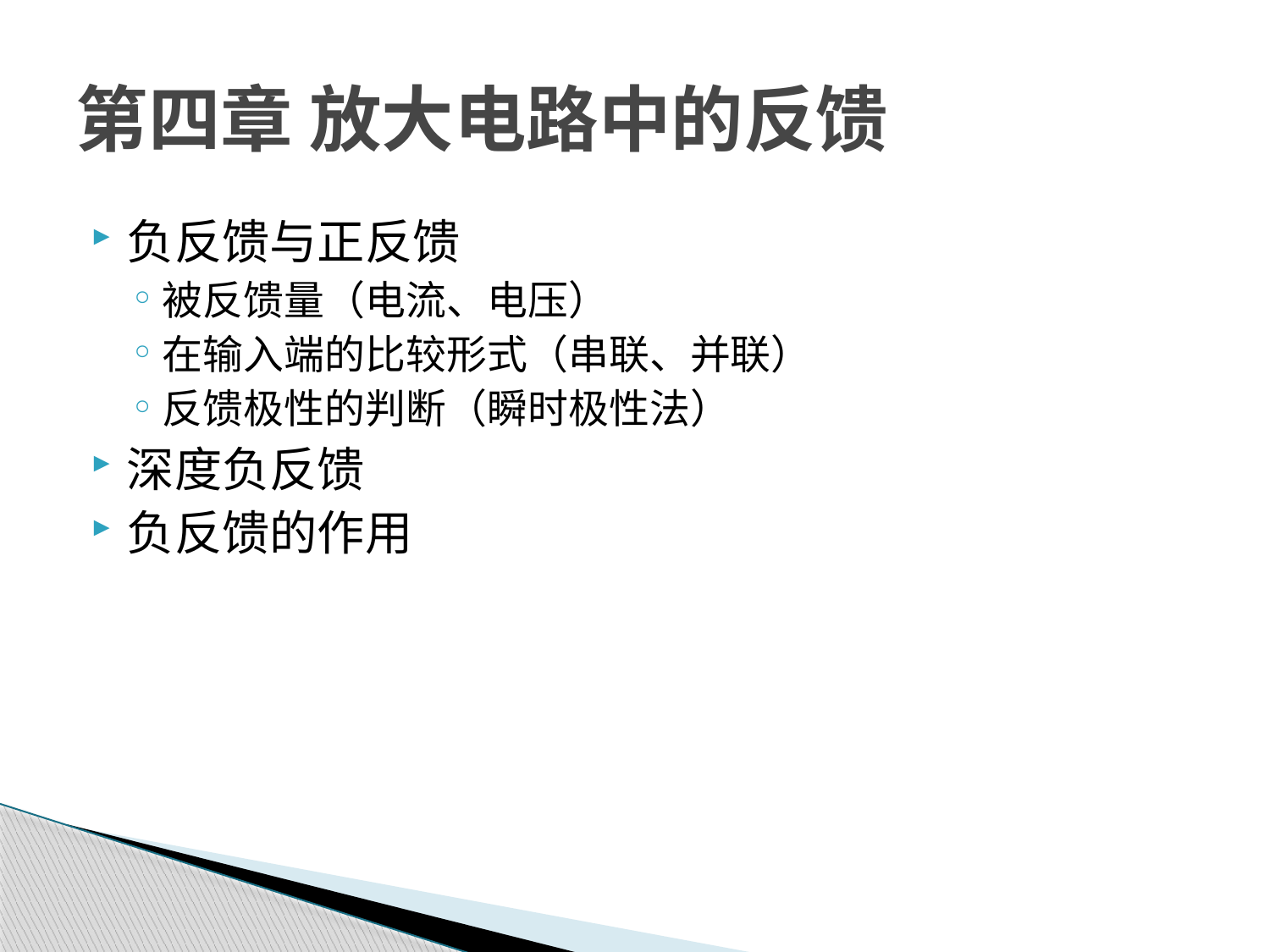

# 第四章 放大电路中的反馈
负反馈与正反馈
被反馈量（电流、电压）
在输入端的比较形式（串联、并联）
反馈极性的判断（瞬时极性法）
深度负反馈
负反馈的作用